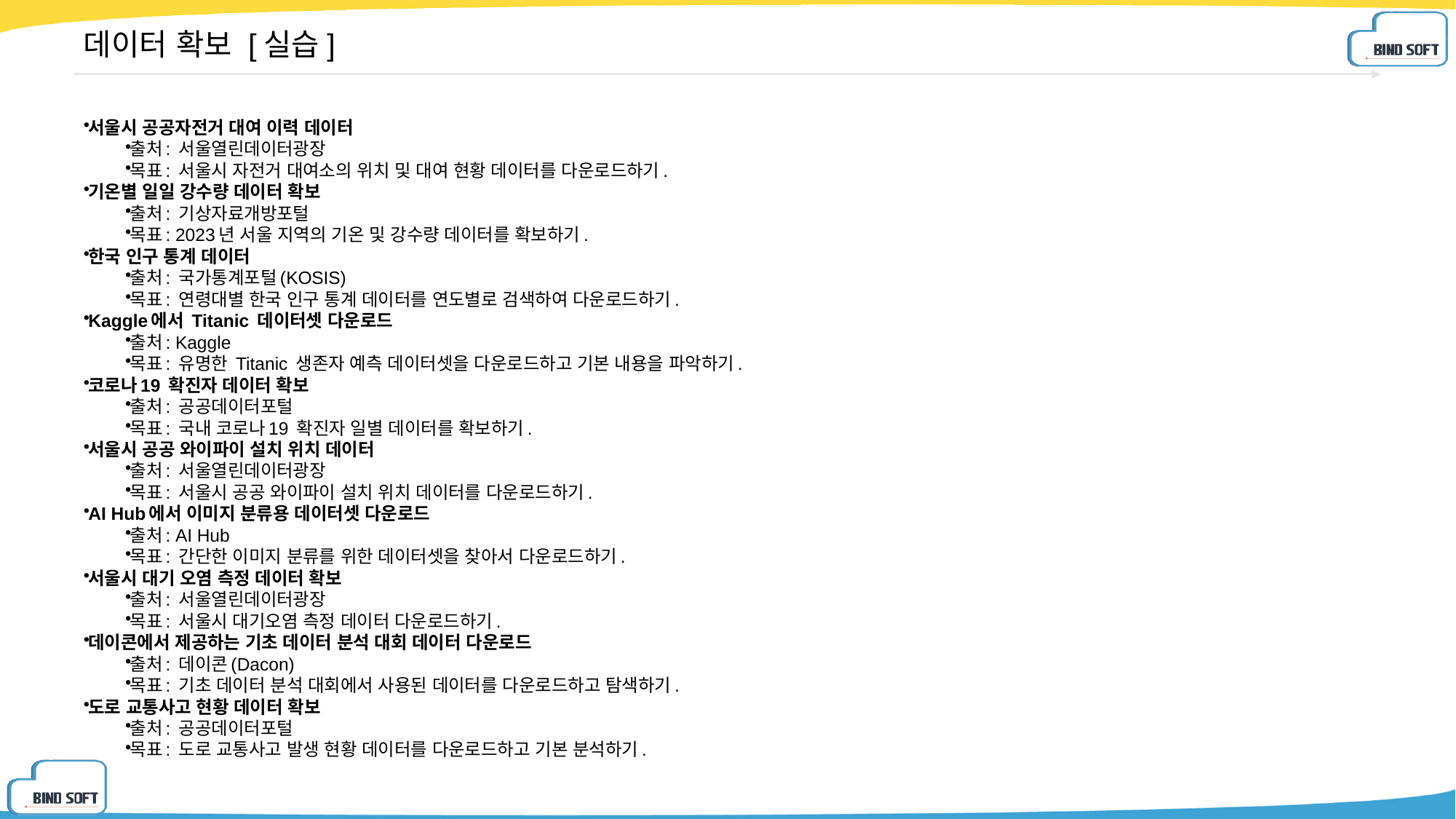

# 데이터 확보 [실습]
서울시 공공자전거 대여 이력 데이터
출처: 서울열린데이터광장
목표: 서울시 자전거 대여소의 위치 및 대여 현황 데이터를 다운로드하기.
기온별 일일 강수량 데이터 확보
출처: 기상자료개방포털
목표: 2023년 서울 지역의 기온 및 강수량 데이터를 확보하기.
한국 인구 통계 데이터
출처: 국가통계포털(KOSIS)
목표: 연령대별 한국 인구 통계 데이터를 연도별로 검색하여 다운로드하기.
Kaggle에서 Titanic 데이터셋 다운로드
출처: Kaggle
목표: 유명한 Titanic 생존자 예측 데이터셋을 다운로드하고 기본 내용을 파악하기.
코로나19 확진자 데이터 확보
출처: 공공데이터포털
목표: 국내 코로나19 확진자 일별 데이터를 확보하기.
서울시 공공 와이파이 설치 위치 데이터
출처: 서울열린데이터광장
목표: 서울시 공공 와이파이 설치 위치 데이터를 다운로드하기.
AI Hub에서 이미지 분류용 데이터셋 다운로드
출처: AI Hub
목표: 간단한 이미지 분류를 위한 데이터셋을 찾아서 다운로드하기.
서울시 대기 오염 측정 데이터 확보
출처: 서울열린데이터광장
목표: 서울시 대기오염 측정 데이터 다운로드하기.
데이콘에서 제공하는 기초 데이터 분석 대회 데이터 다운로드
출처: 데이콘(Dacon)
목표: 기초 데이터 분석 대회에서 사용된 데이터를 다운로드하고 탐색하기.
도로 교통사고 현황 데이터 확보
출처: 공공데이터포털
목표: 도로 교통사고 발생 현황 데이터를 다운로드하고 기본 분석하기.